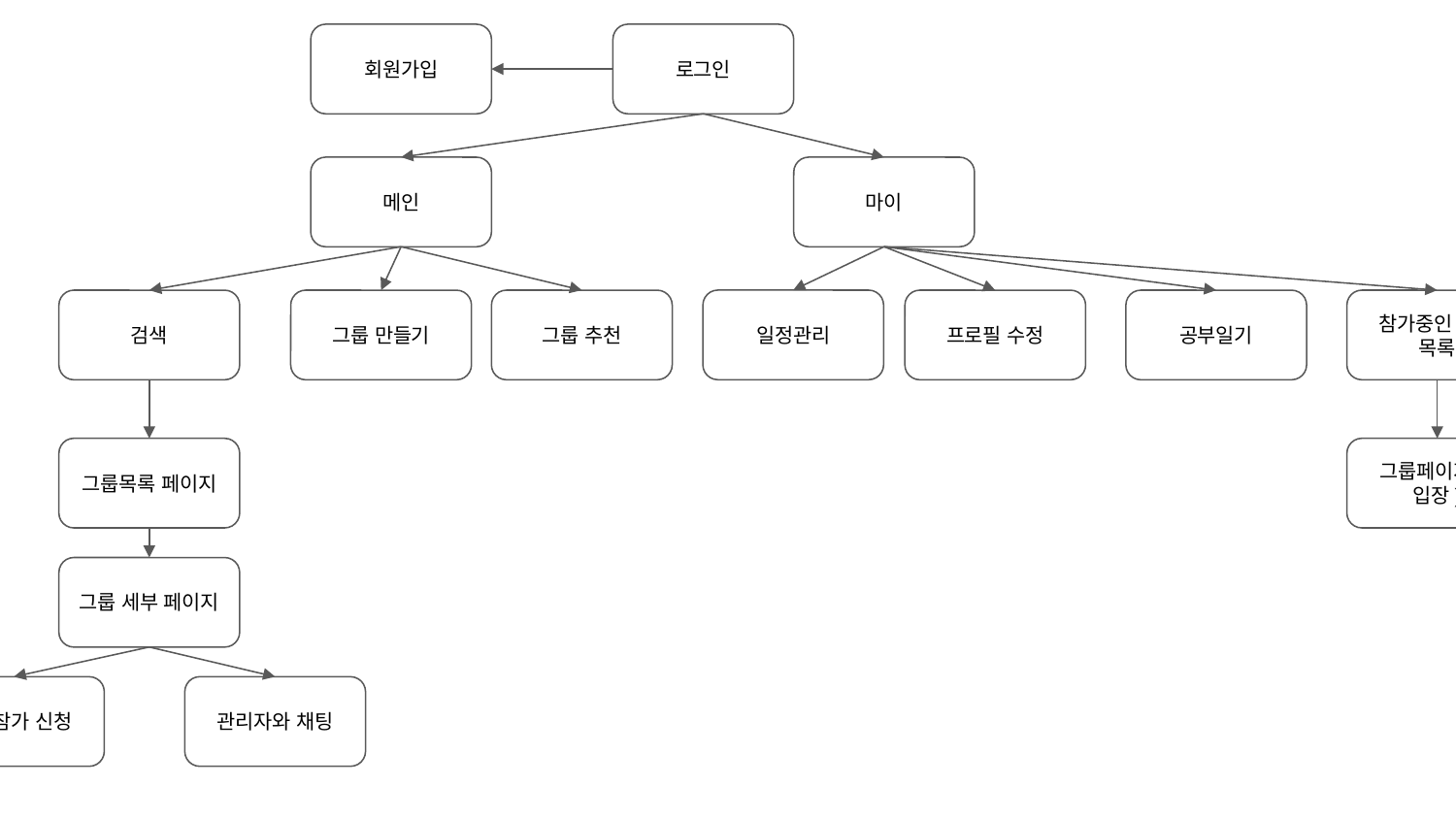

로그인
회원가입
마이
메인
일정관리
그룹 만들기
그룹 추천
검색
프로필 수정
공부일기
참가중인 그룹 목록
그룹목록 페이지
그룹페이지 (입장)
그룹 세부 페이지
그룹참가 신청
관리자와 채팅